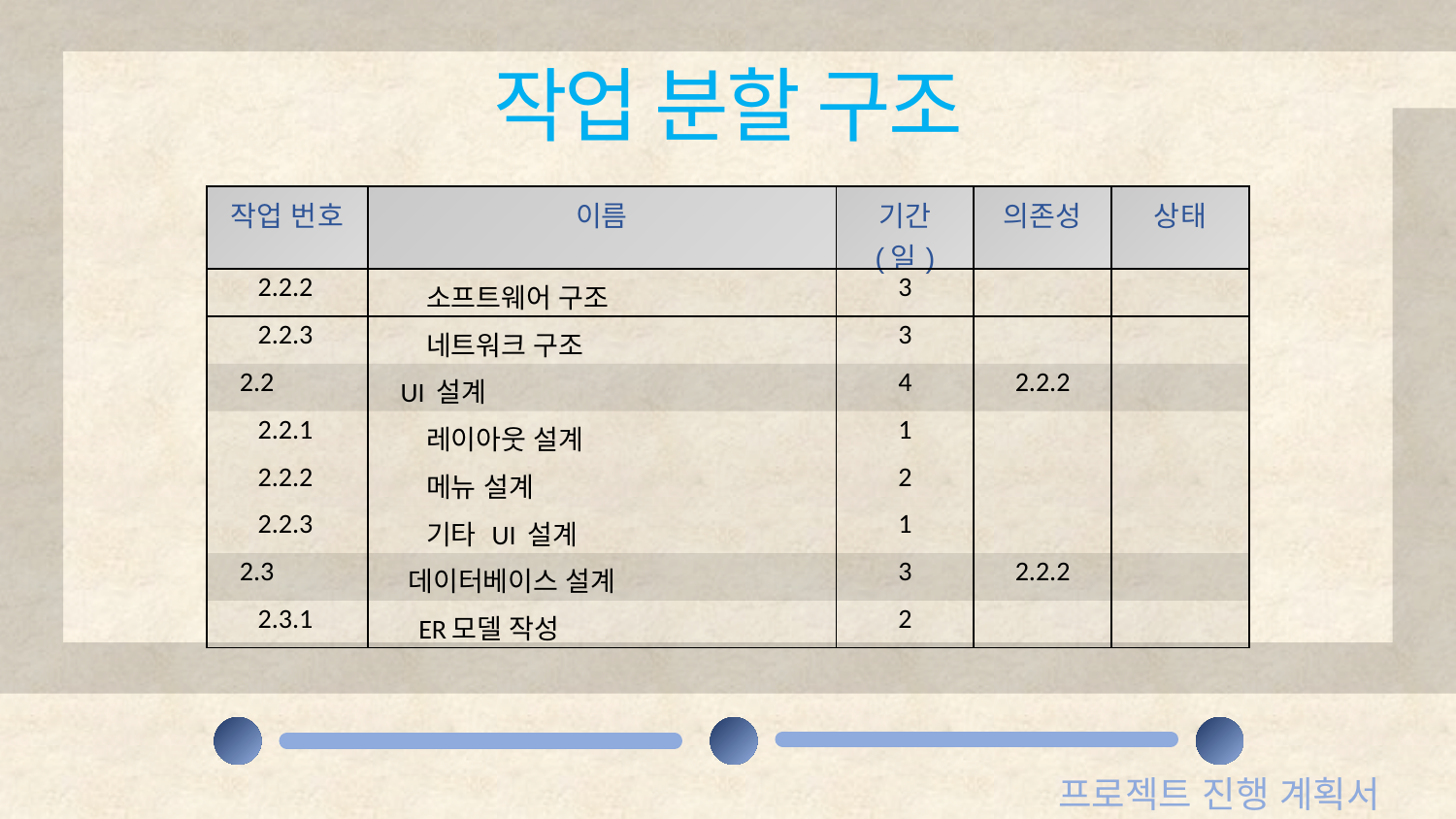

작업 분할 구조
| 작업 번호 | 이름 | 기간 (일) | 의존성 | 상태 |
| --- | --- | --- | --- | --- |
| 2.2.2 | 소프트웨어 구조 | 3 |  |  |
| 2.2.3 | 네트워크 구조 | 3 |  |  |
| 2.2 | UI 설계 | 4 | 2.2.2 |  |
| 2.2.1 | 레이아웃 설계 | 1 |  |  |
| 2.2.2 | 메뉴 설계 | 2 |  |  |
| 2.2.3 | 기타 UI 설계 | 1 |  |  |
| 2.3 | 데이터베이스 설계 | 3 | 2.2.2 |  |
| 2.3.1 | ER모델 작성 | 2 |  |  |

프로젝트 진행 계획서